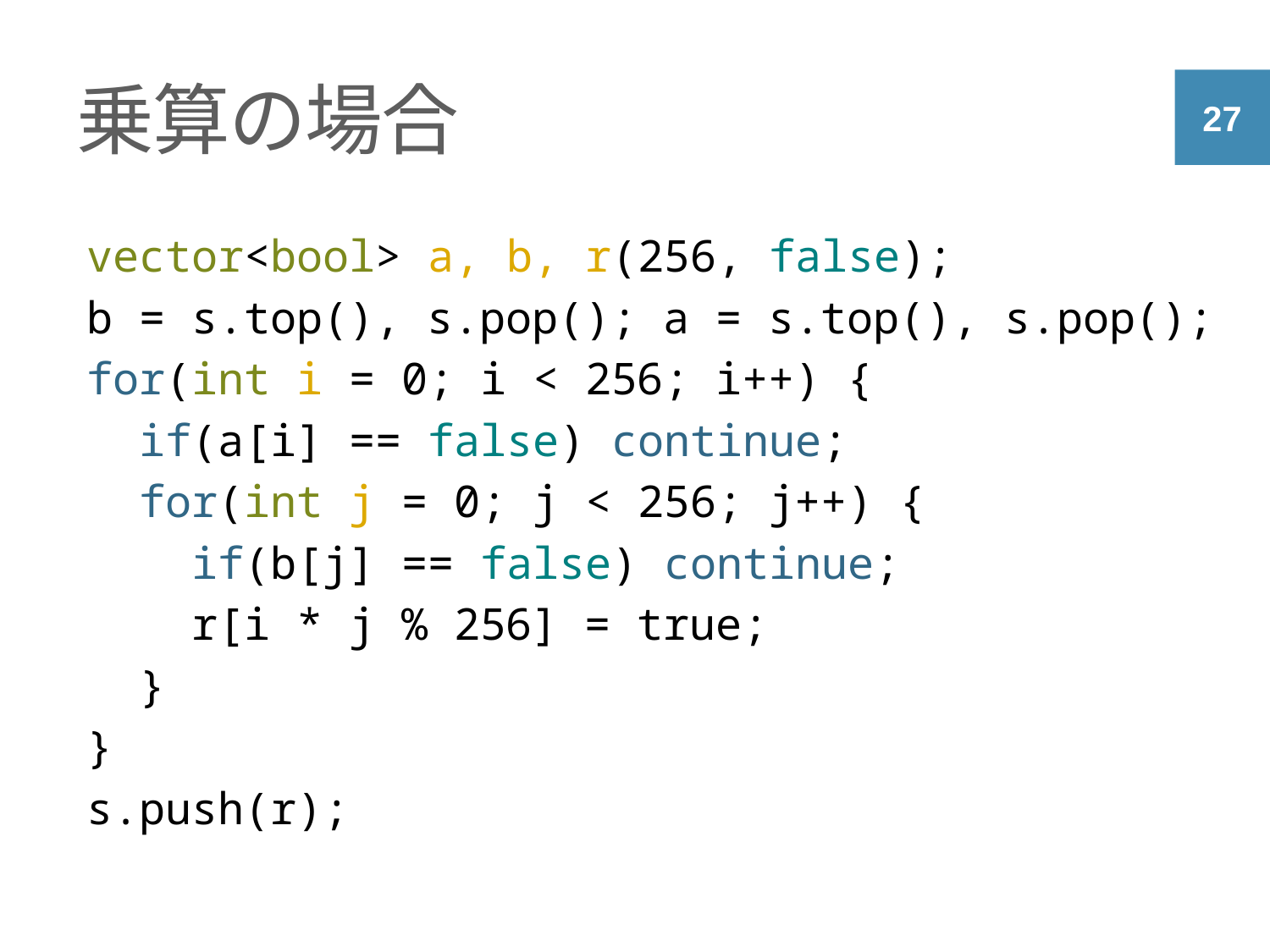

# 乗算の場合
vector<bool> a, b, r(256, false);
b = s.top(), s.pop(); a = s.top(), s.pop();
for(int i = 0; i < 256; i++) {
  if(a[i] == false) continue;
  for(int j = 0; j < 256; j++) {
    if(b[j] == false) continue;
    r[i * j % 256] = true;
  }
}
s.push(r);